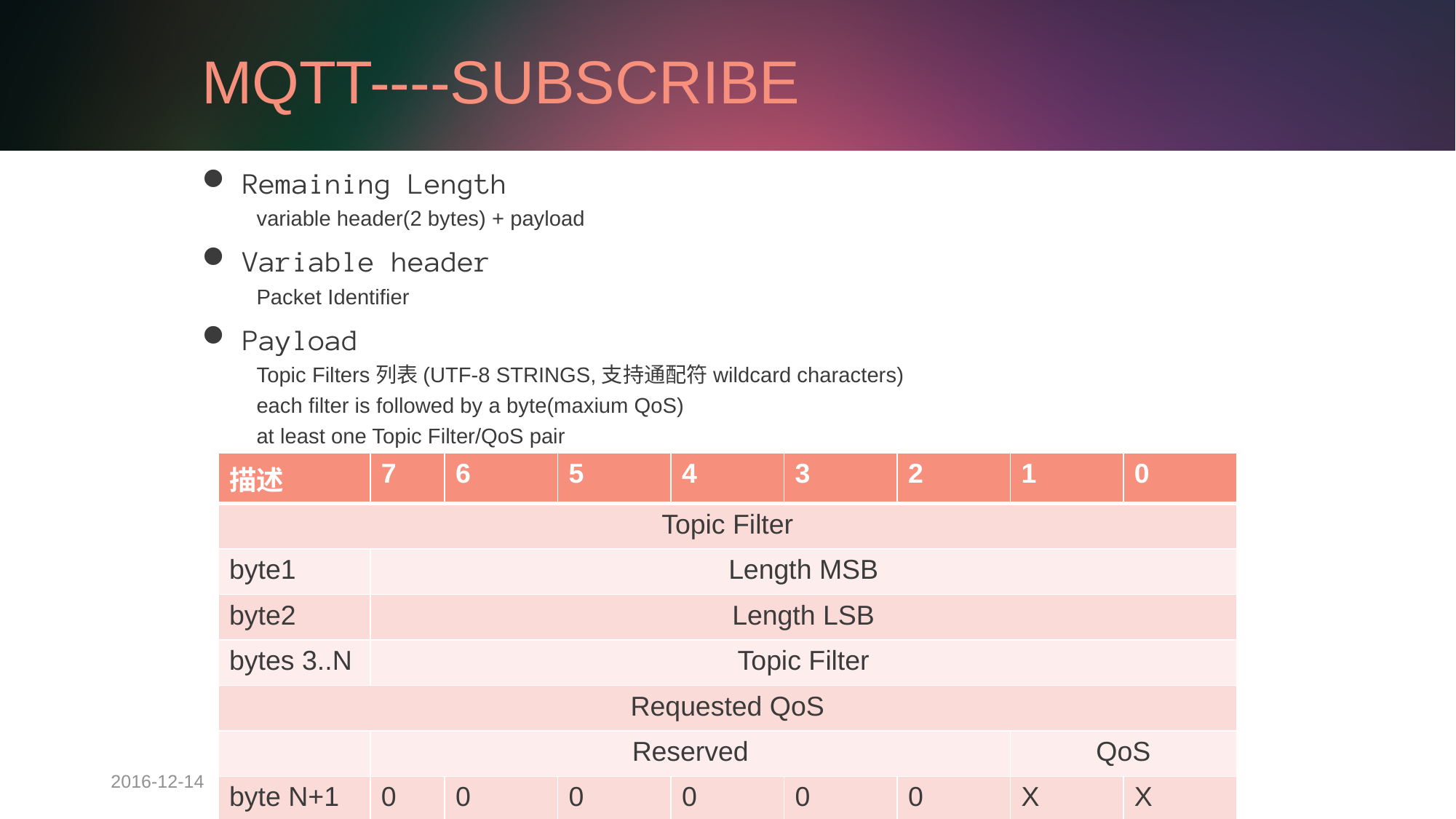

# MQTT----SUBSCRIBE
Remaining Length
variable header(2 bytes) + payload
Variable header
Packet Identifier
Payload
Topic Filters列表(UTF-8 STRINGS,支持通配符wildcard characters)
each filter is followed by a byte(maxium QoS)
at least one Topic Filter/QoS pair
| 描述 | 7 | 6 | 5 | 4 | 3 | 2 | 1 | 0 |
| --- | --- | --- | --- | --- | --- | --- | --- | --- |
| Topic Filter |  |  |  |  |  |  |  |  |
| byte1 | Length MSB |  |  |  |  |  |  |  |
| byte2 | Length LSB |  |  |  |  |  |  |  |
| bytes 3..N | Topic Filter |  |  |  |  |  |  |  |
| Requested QoS |  |  |  |  |  |  |  |  |
|  | Reserved |  |  |  |  |  | QoS |  |
| byte N+1 | 0 | 0 | 0 | 0 | 0 | 0 | X | X |
2016-12-14
Mu,Yang
30